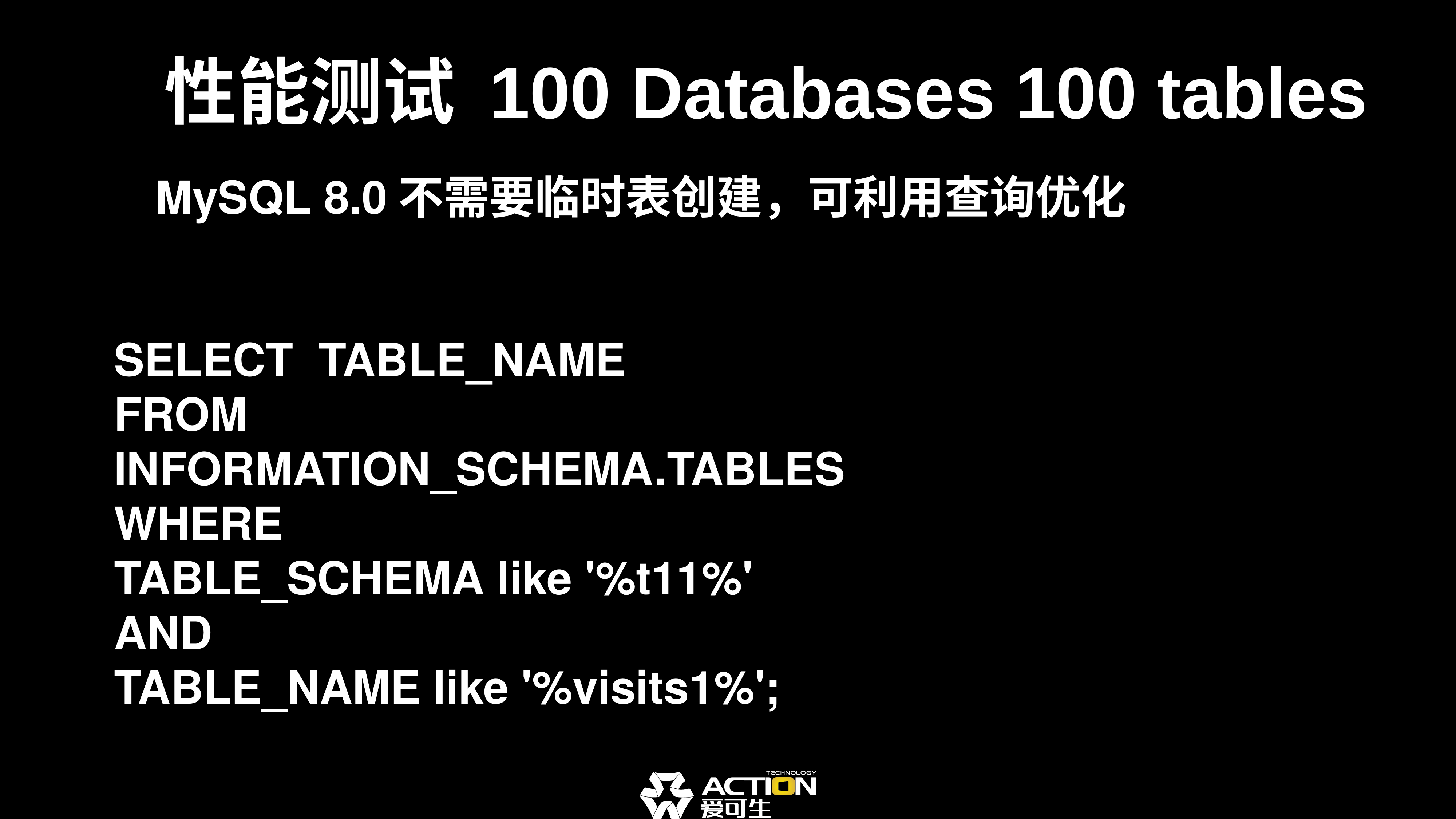

# 性能测试 100 Databases 100 tables
MySQL 8.0不需要临时表创建，可利用查询优化
SELECT  TABLE_NAME
FROM
INFORMATION_SCHEMA.TABLES
WHERE
TABLE_SCHEMA like '%t11%'
AND
TABLE_NAME like '%visits1%';